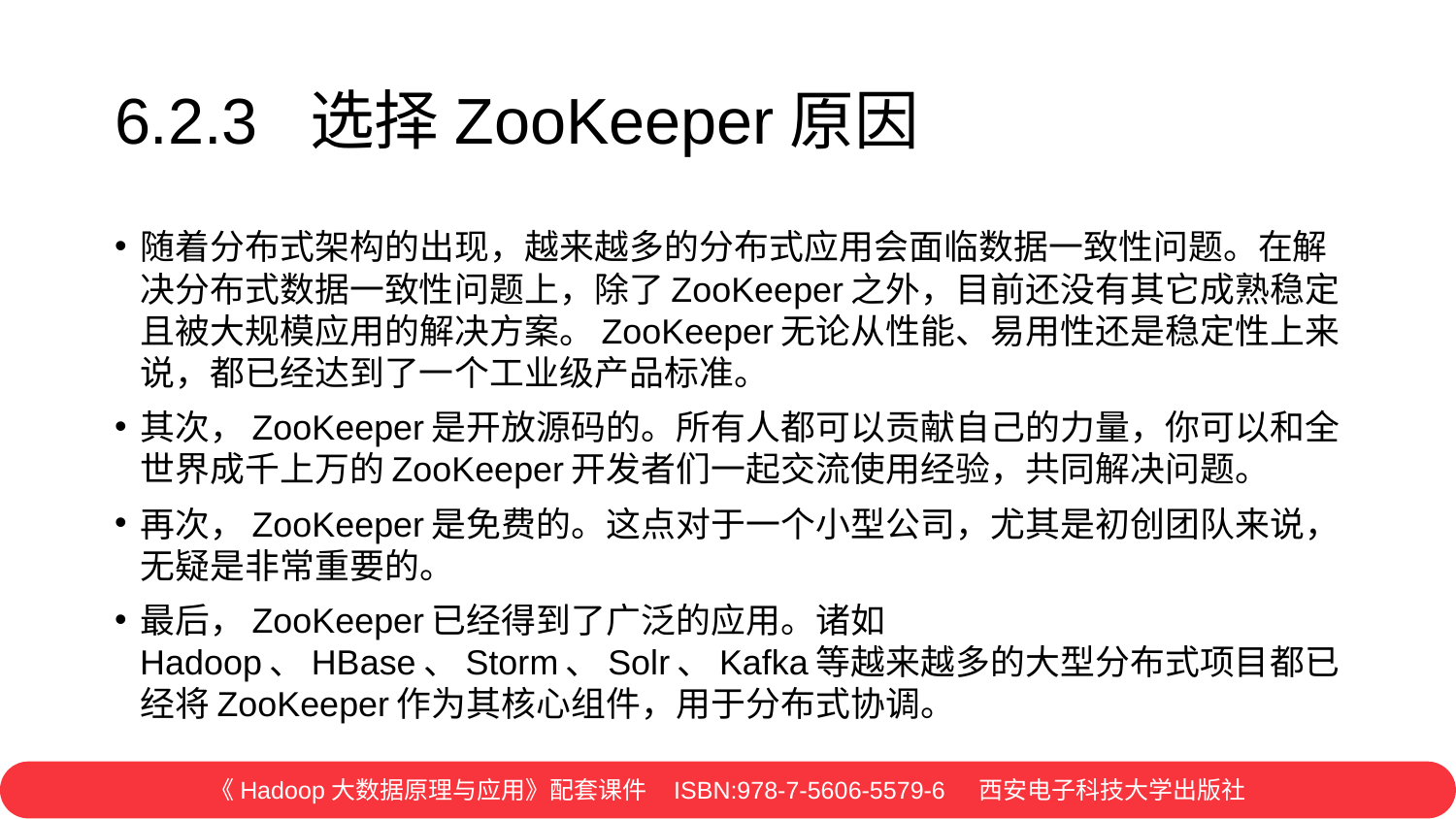

# 6.2.3  选择ZooKeeper原因
随着分布式架构的出现，越来越多的分布式应用会面临数据一致性问题。在解决分布式数据一致性问题上，除了ZooKeeper之外，目前还没有其它成熟稳定且被大规模应用的解决方案。ZooKeeper无论从性能、易用性还是稳定性上来说，都已经达到了一个工业级产品标准。
其次，ZooKeeper是开放源码的。所有人都可以贡献自己的力量，你可以和全世界成千上万的ZooKeeper开发者们一起交流使用经验，共同解决问题。
再次，ZooKeeper是免费的。这点对于一个小型公司，尤其是初创团队来说，无疑是非常重要的。
最后，ZooKeeper已经得到了广泛的应用。诸如Hadoop、HBase、Storm、Solr、Kafka等越来越多的大型分布式项目都已经将ZooKeeper作为其核心组件，用于分布式协调。